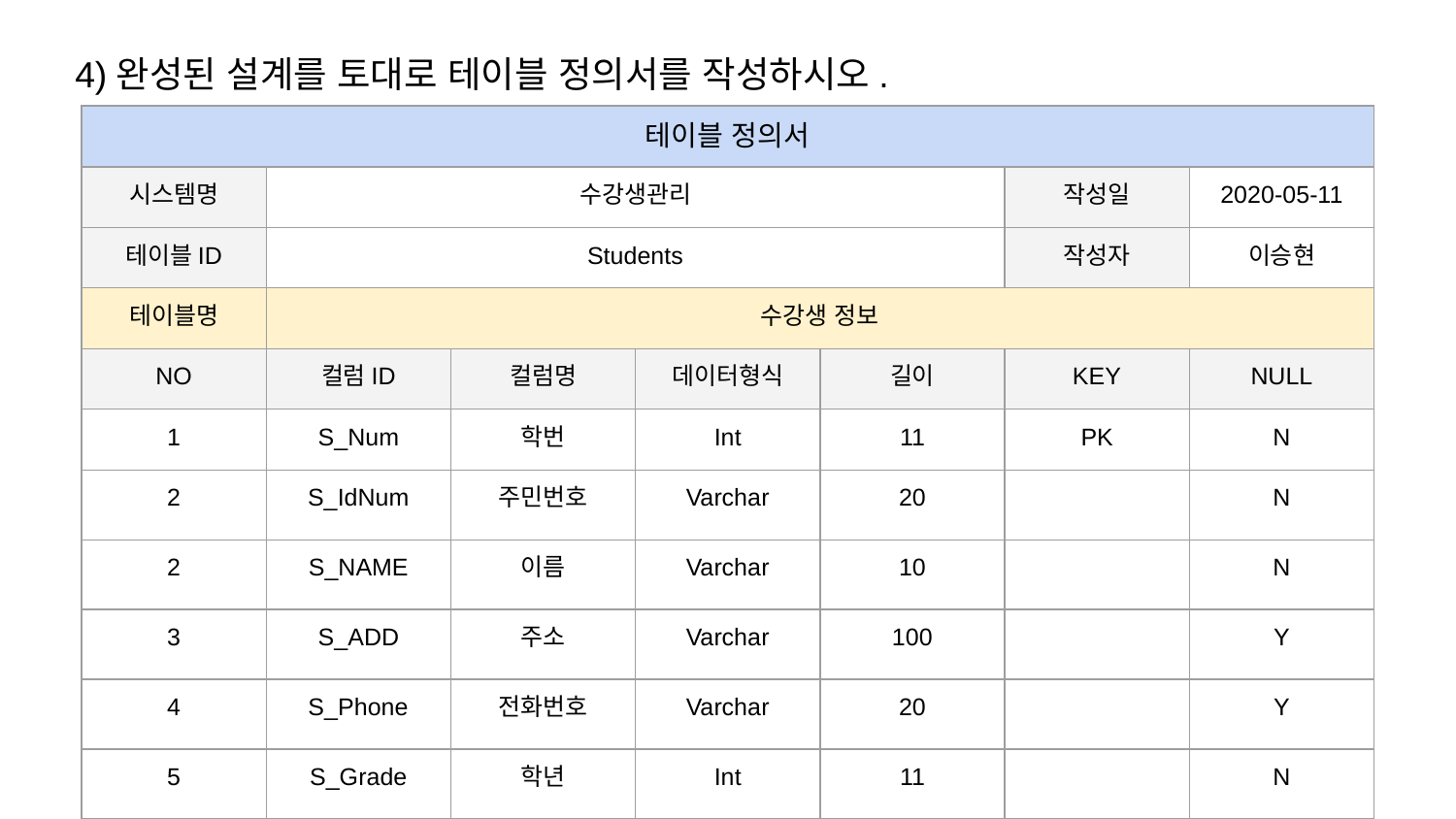

4)완성된 설계를 토대로 테이블 정의서를 작성하시오.
| 테이블 정의서 |  |  |  |  |  |  |
| --- | --- | --- | --- | --- | --- | --- |
| 시스템명 | 수강생관리 |  |  |  | 작성일 | 2020-05-11 |
| 테이블ID | Students |  |  |  | 작성자 | 이승현 |
| 테이블명 | 수강생 정보 |  |  |  |  |  |
| NO | 컬럼ID | 컬럼명 | 데이터형식 | 길이 | KEY | NULL |
| 1 | S\_Num | 학번 | Int | 11 | PK | N |
| 2 | S\_IdNum | 주민번호 | Varchar | 20 |  | N |
| 2 | S\_NAME | 이름 | Varchar | 10 |  | N |
| 3 | S\_ADD | 주소 | Varchar | 100 |  | Y |
| 4 | S\_Phone | 전화번호 | Varchar | 20 |  | Y |
| 5 | S\_Grade | 학년 | Int | 11 |  | N |